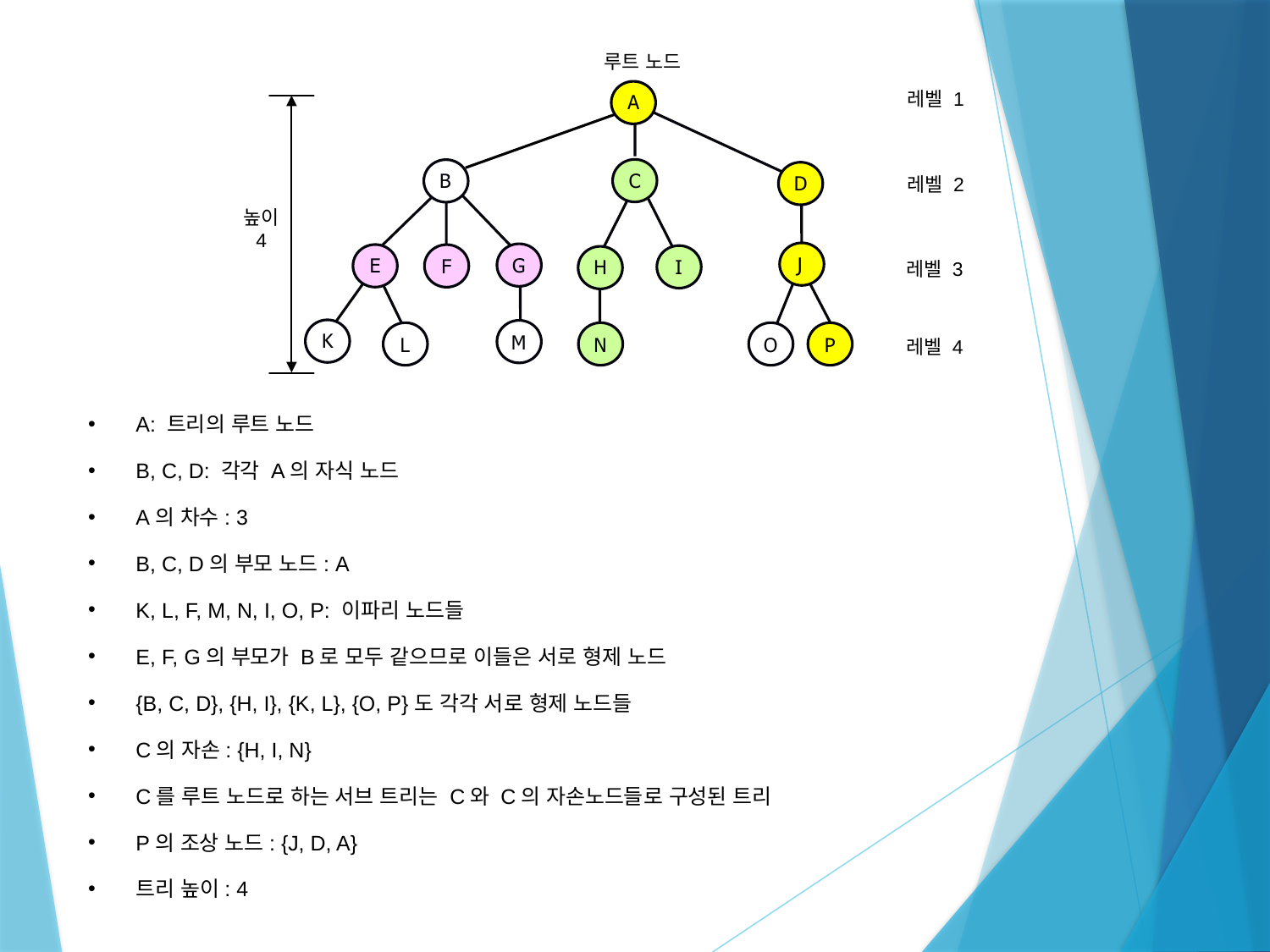

루트 노드
레벨 1

A

C
B
D
레벨 2

높이
4

J

E
G
F
H
I
레벨 3

K

M
L
O
N
P
레벨 4
A: 트리의 루트 노드
B, C, D: 각각 A의 자식 노드
A의 차수: 3
B, C, D의 부모 노드: A
K, L, F, M, N, I, O, P: 이파리 노드들
E, F, G의 부모가 B로 모두 같으므로 이들은 서로 형제 노드
{B, C, D}, {H, I}, {K, L}, {O, P}도 각각 서로 형제 노드들
C의 자손: {H, I, N}
C를 루트 노드로 하는 서브 트리는 C와 C의 자손노드들로 구성된 트리
P의 조상 노드: {J, D, A}
트리 높이: 4